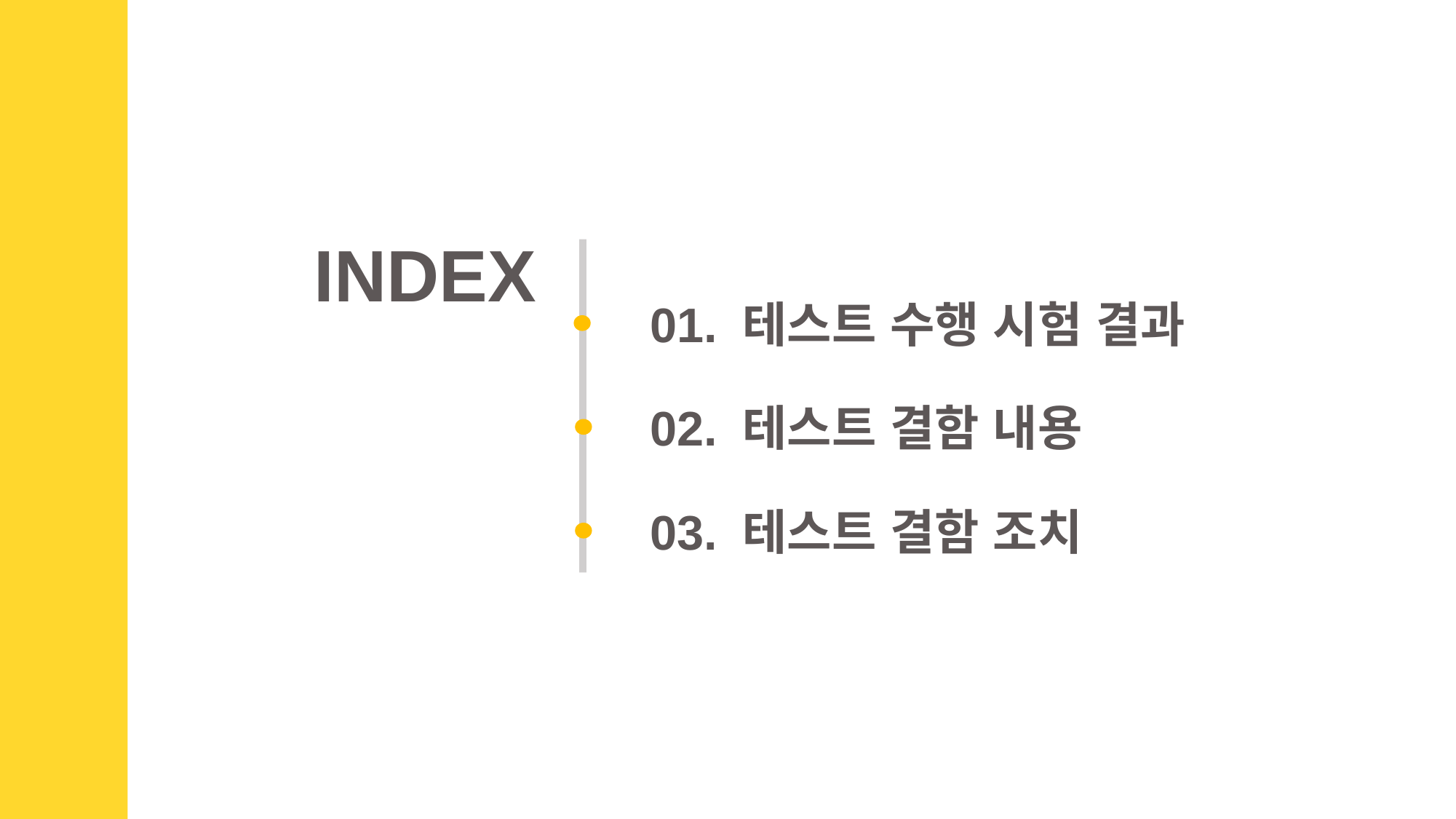

INDEX

01. 테스트 수행 시험 결과

02. 테스트 결함 내용

03. 테스트 결함 조치